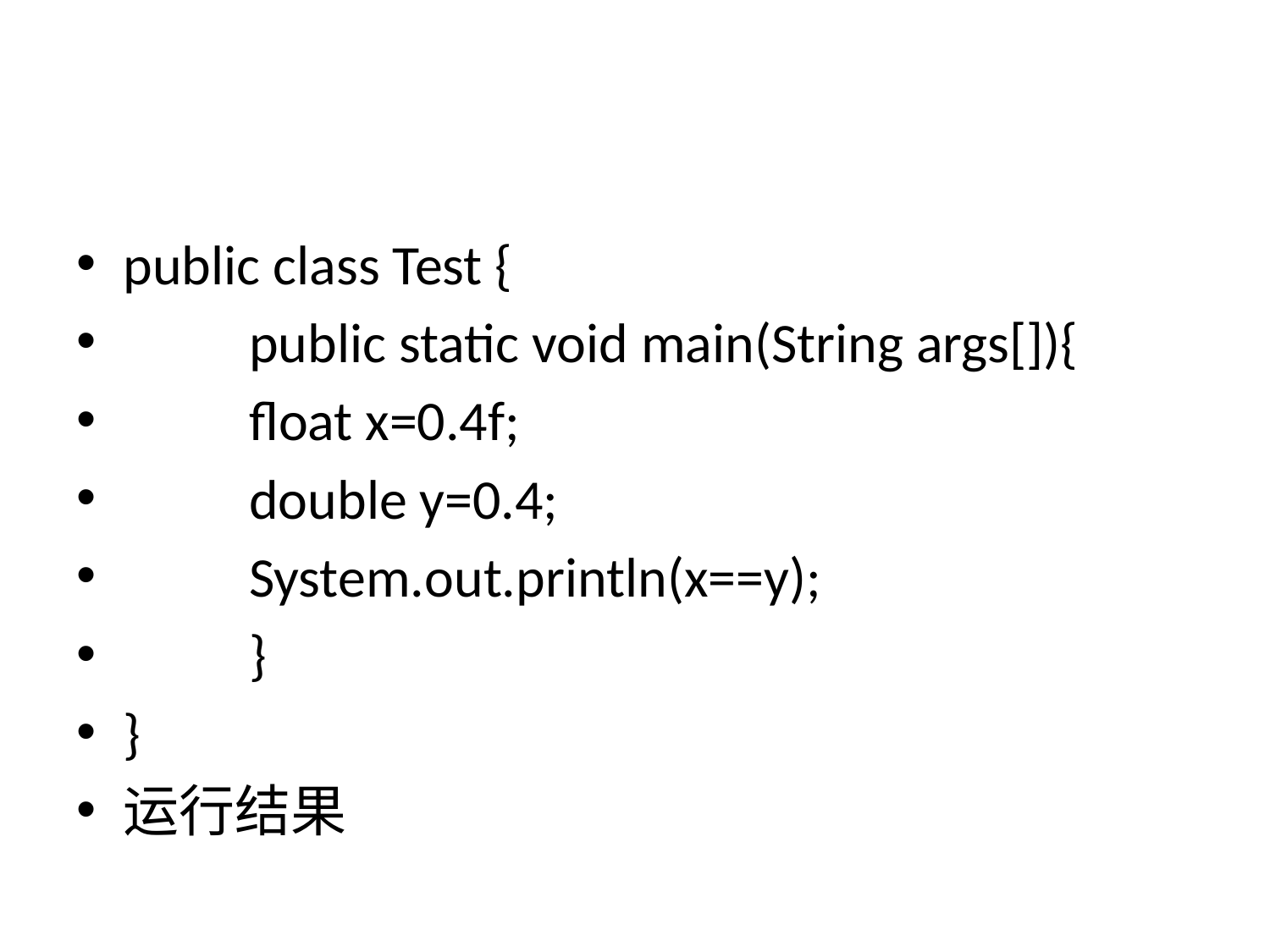

#
public class Test {
	public static void main(String args[]){
		float x=0.4f;
		double y=0.4;
		System.out.println(x==y);
	}
}
运行结果